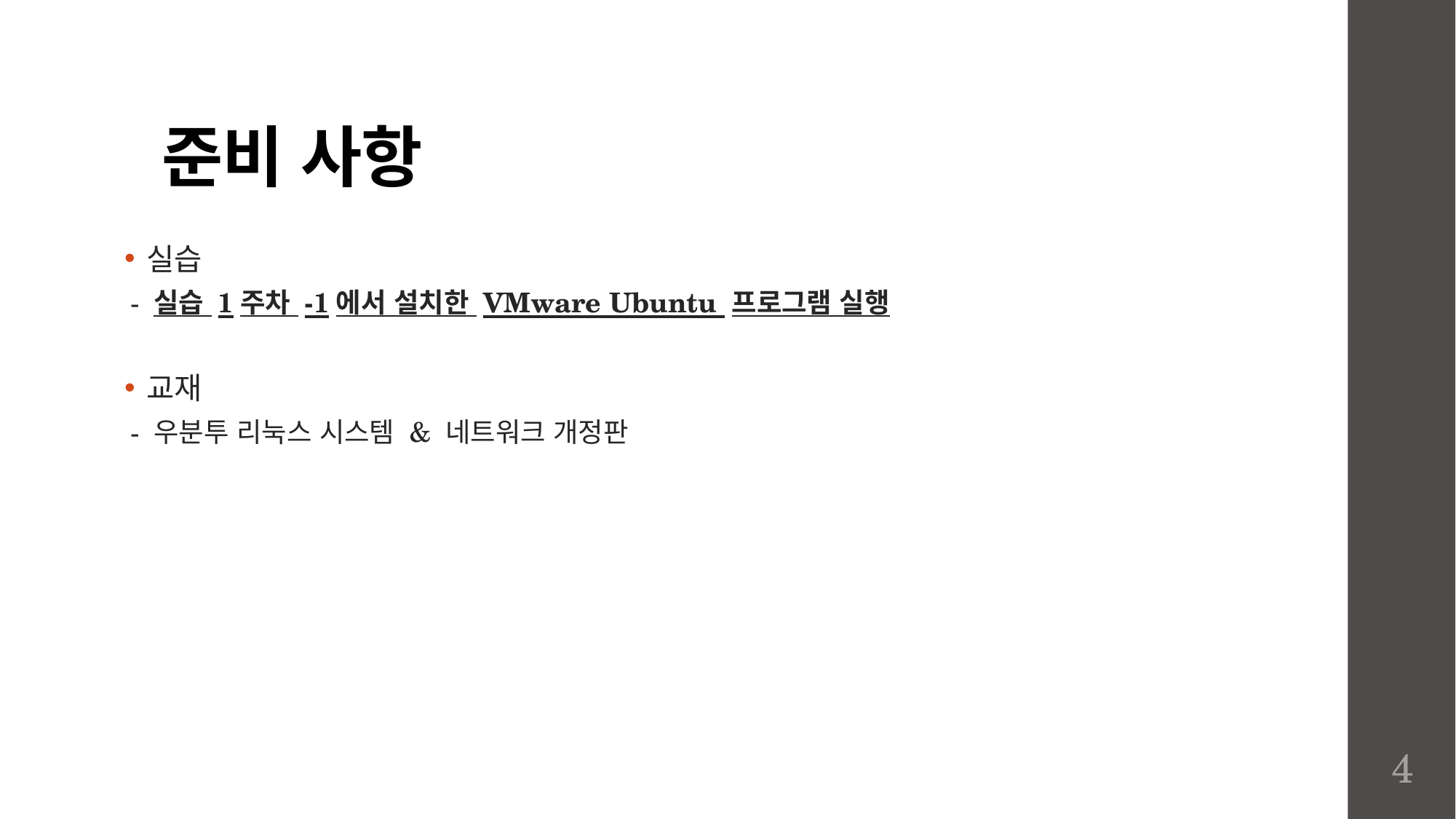

# 준비 사항
실습
     - 실습 1주차 -1에서 설치한 VMware Ubuntu 프로그램 실행

교재
     - 우분투 리눅스 시스템 & 네트워크 개정판
4